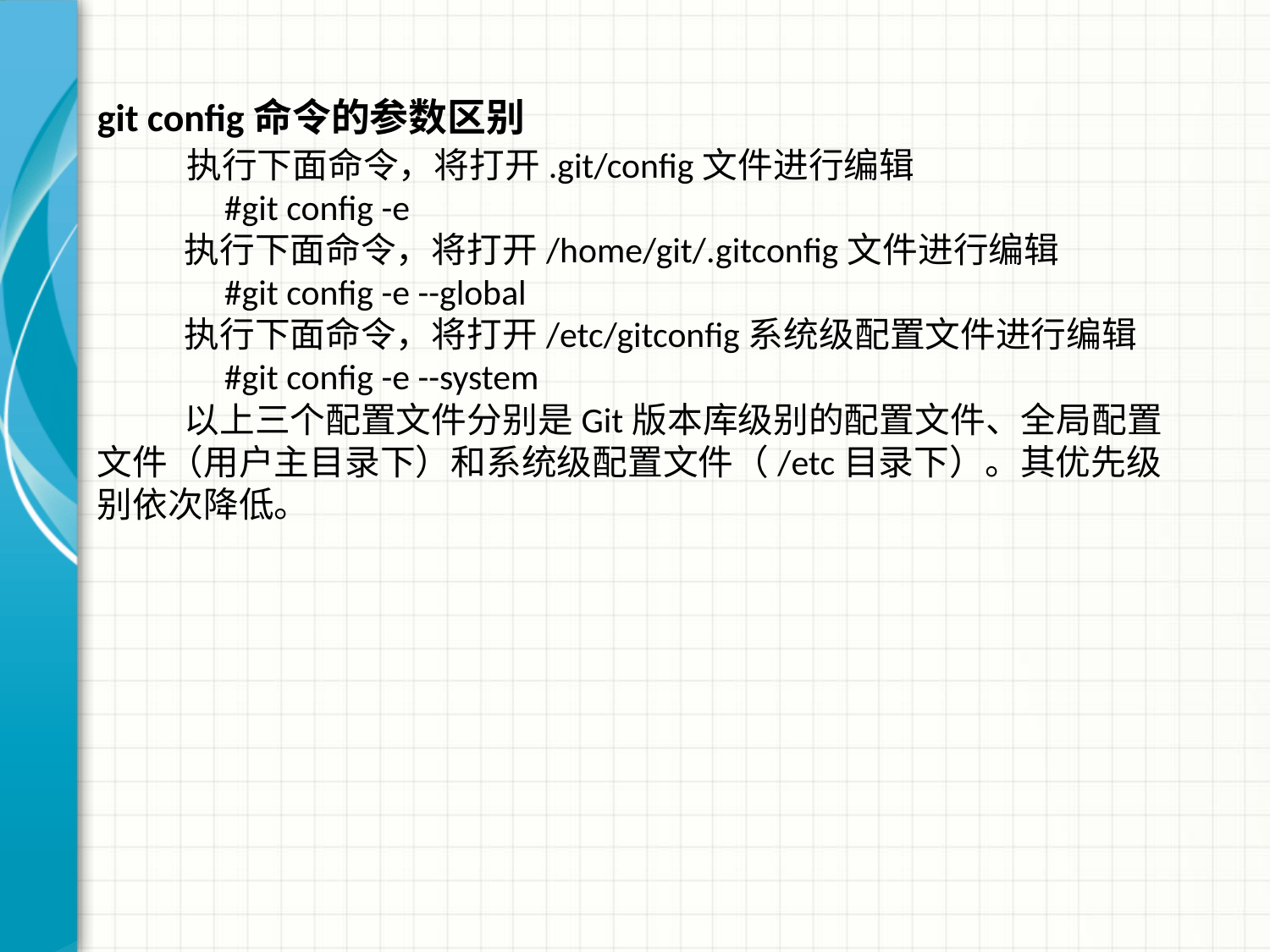

git config命令的参数区别
         执行下面命令，将打开.git/config文件进行编辑
	#git config -e
          执行下面命令，将打开/home/git/.gitconfig文件进行编辑
	#git config -e --global
          执行下面命令，将打开/etc/gitconfig系统级配置文件进行编辑
	#git config -e --system
          以上三个配置文件分别是Git版本库级别的配置文件、全局配置文件（用户主目录下）和系统级配置文件（/etc目录下）。其优先级别依次降低。